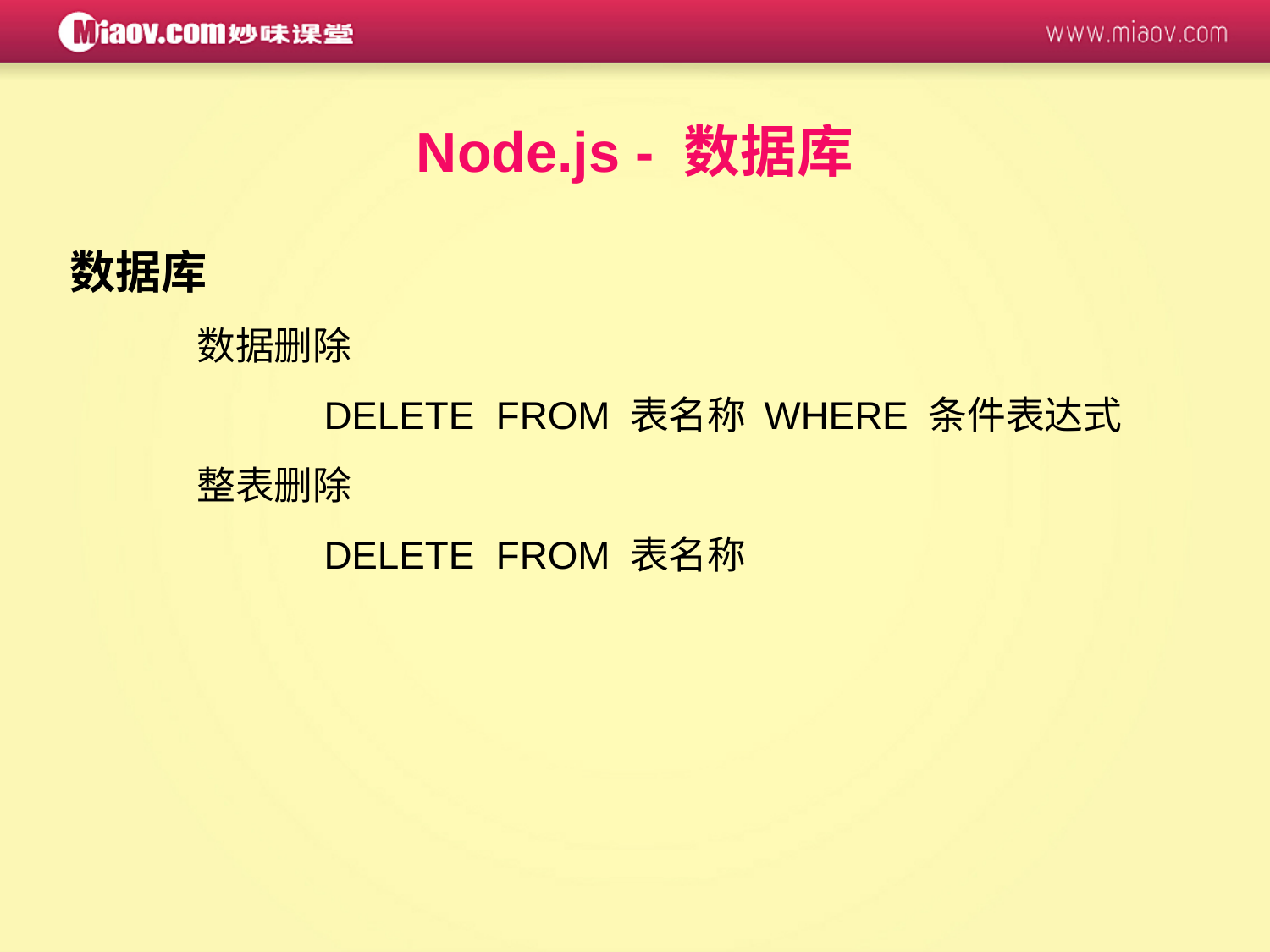

Node.js - 数据库
数据库
	数据删除
		DELETE  FROM 表名称 WHERE 条件表达式
	整表删除
		DELETE  FROM 表名称